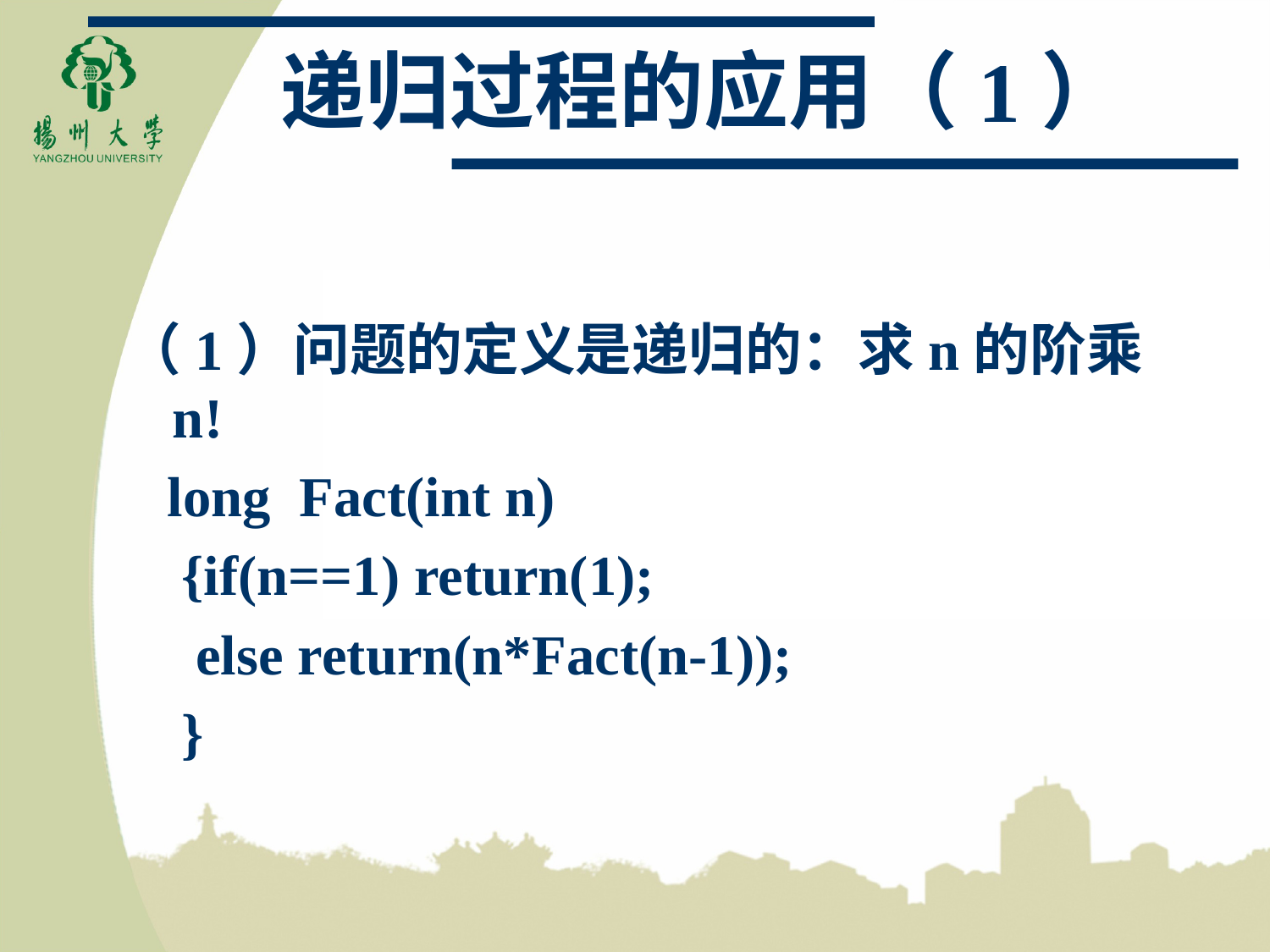

# 递归过程的应用（1）
（1）问题的定义是递归的：求n的阶乘n!
   long  Fact(int n)
    {if(n==1) return(1);
     else return(n*Fact(n-1));
    }